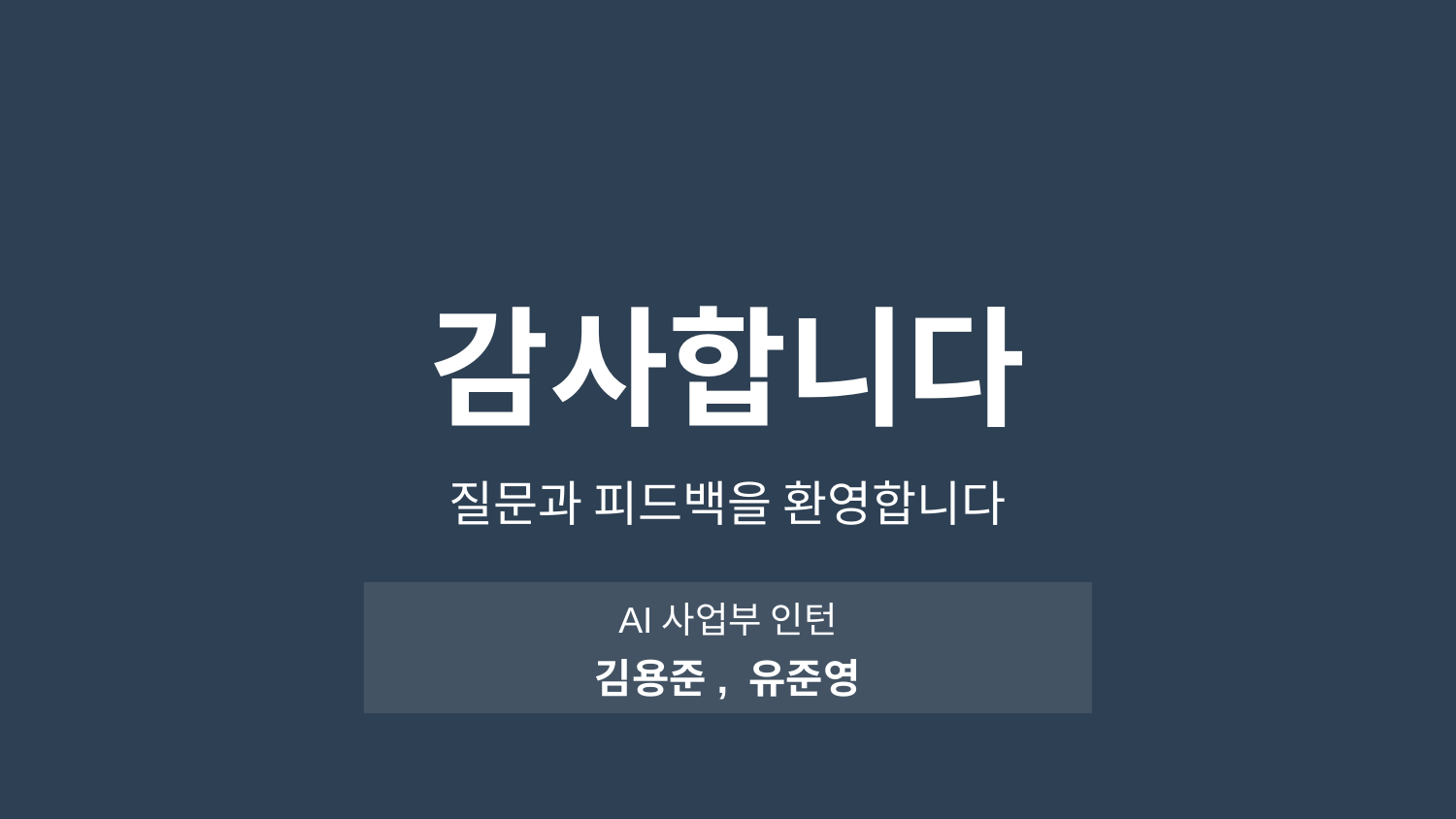

감사합니다
질문과 피드백을 환영합니다

AI사업부 인턴
김용준, 유준영